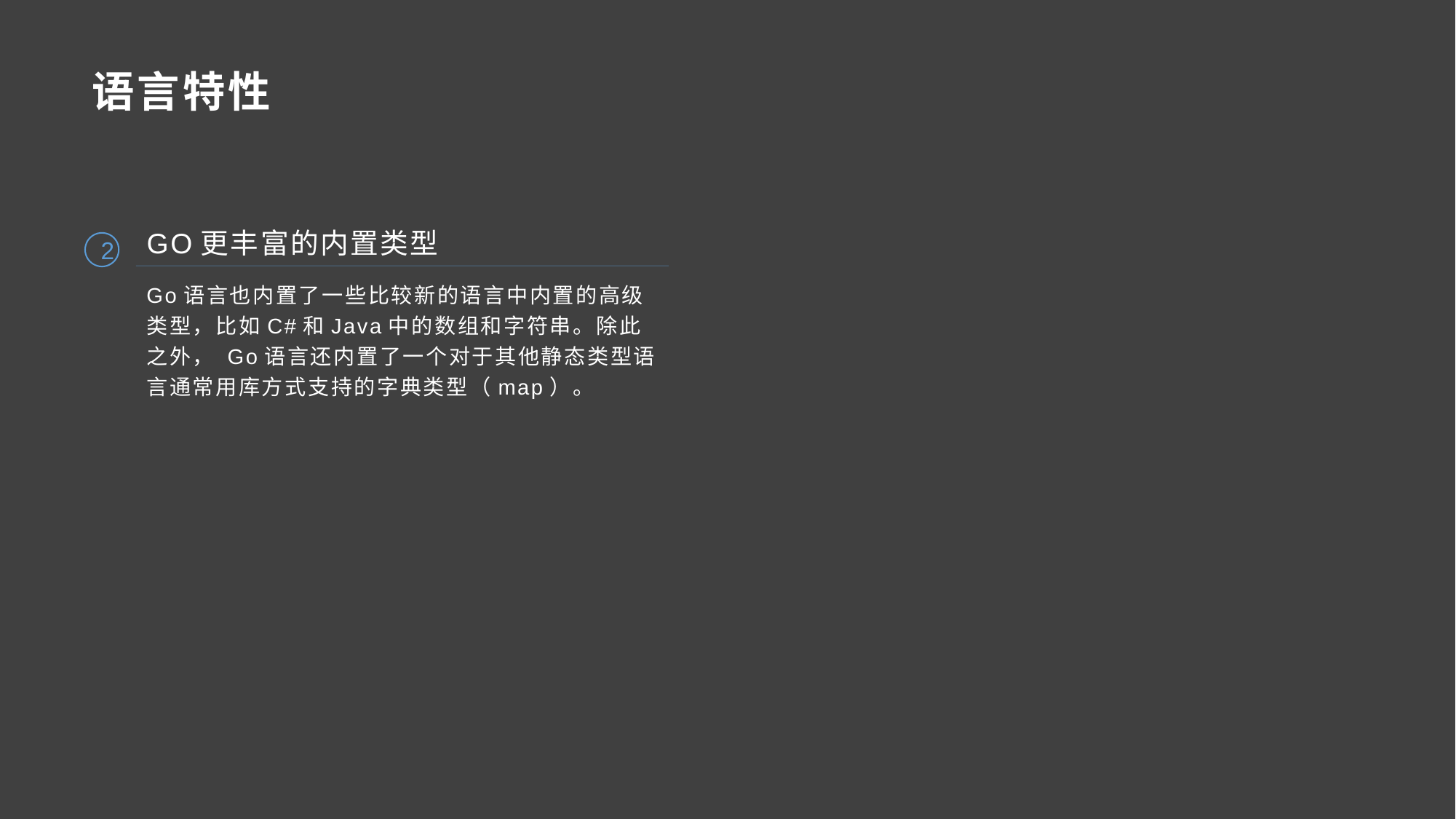

语言特性
GO更丰富的内置类型
2
Go语言也内置了一些比较新的语言中内置的高级类型，比如C#和Java中的数组和字符串。除此之外， Go语言还内置了一个对于其他静态类型语言通常用库方式支持的字典类型（map）。